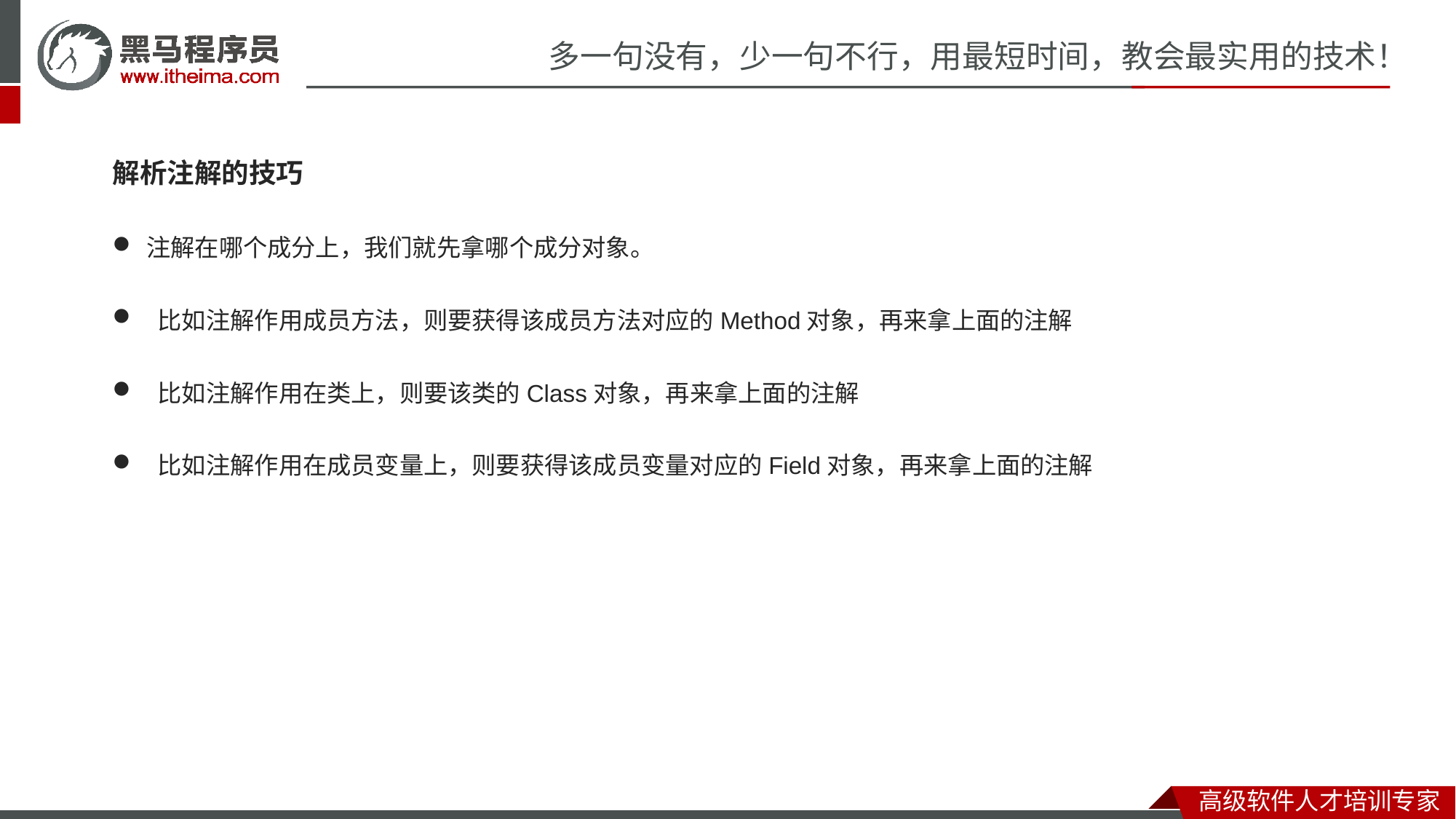

解析注解的技巧
注解在哪个成分上，我们就先拿哪个成分对象。
 比如注解作用成员方法，则要获得该成员方法对应的Method对象，再来拿上面的注解
 比如注解作用在类上，则要该类的Class对象，再来拿上面的注解
 比如注解作用在成员变量上，则要获得该成员变量对应的Field对象，再来拿上面的注解